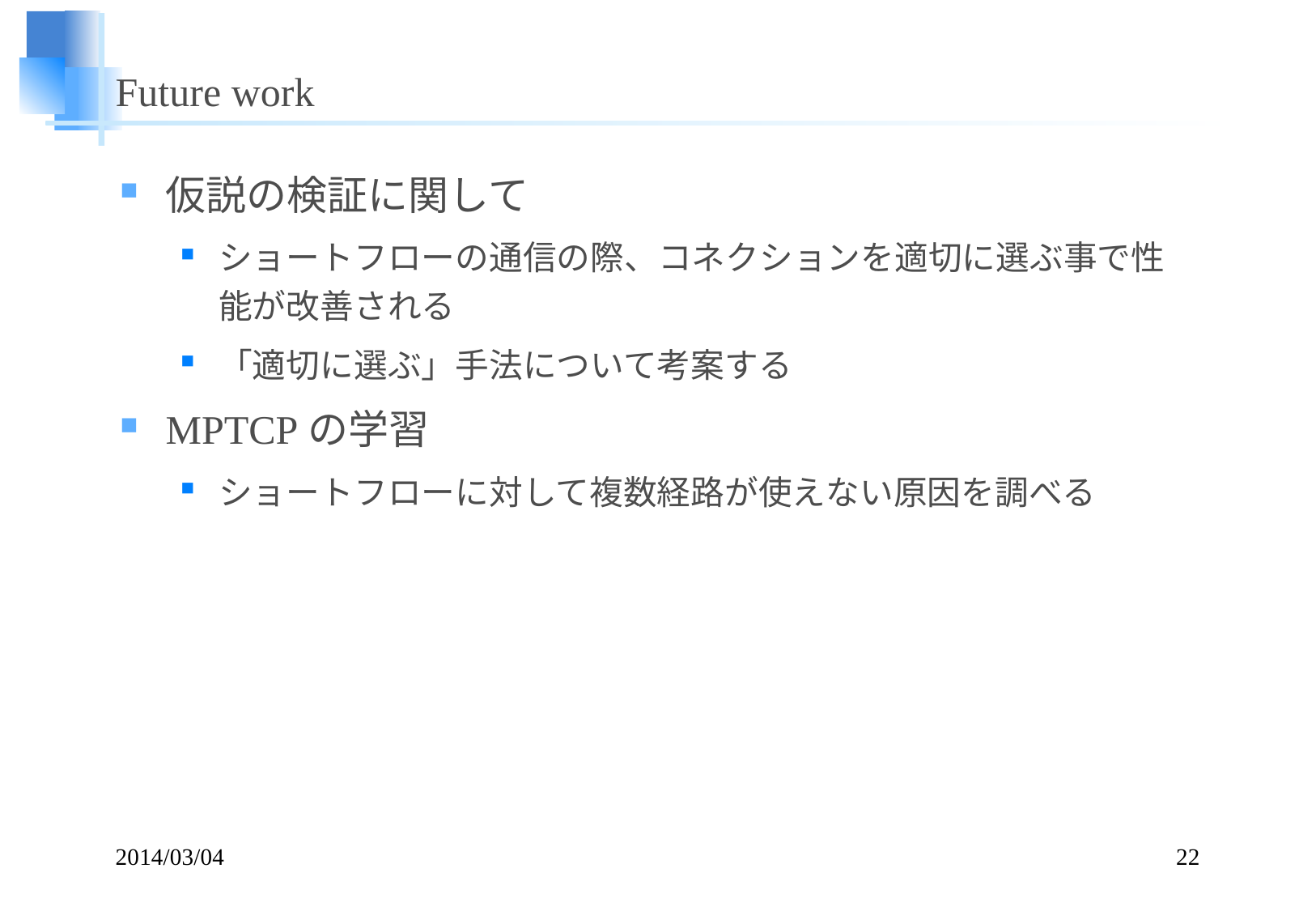

# Future work
仮説の検証に関して
ショートフローの通信の際、コネクションを適切に選ぶ事で性能が改善される
「適切に選ぶ」手法について考案する
MPTCPの学習
ショートフローに対して複数経路が使えない原因を調べる
2014/03/04
22